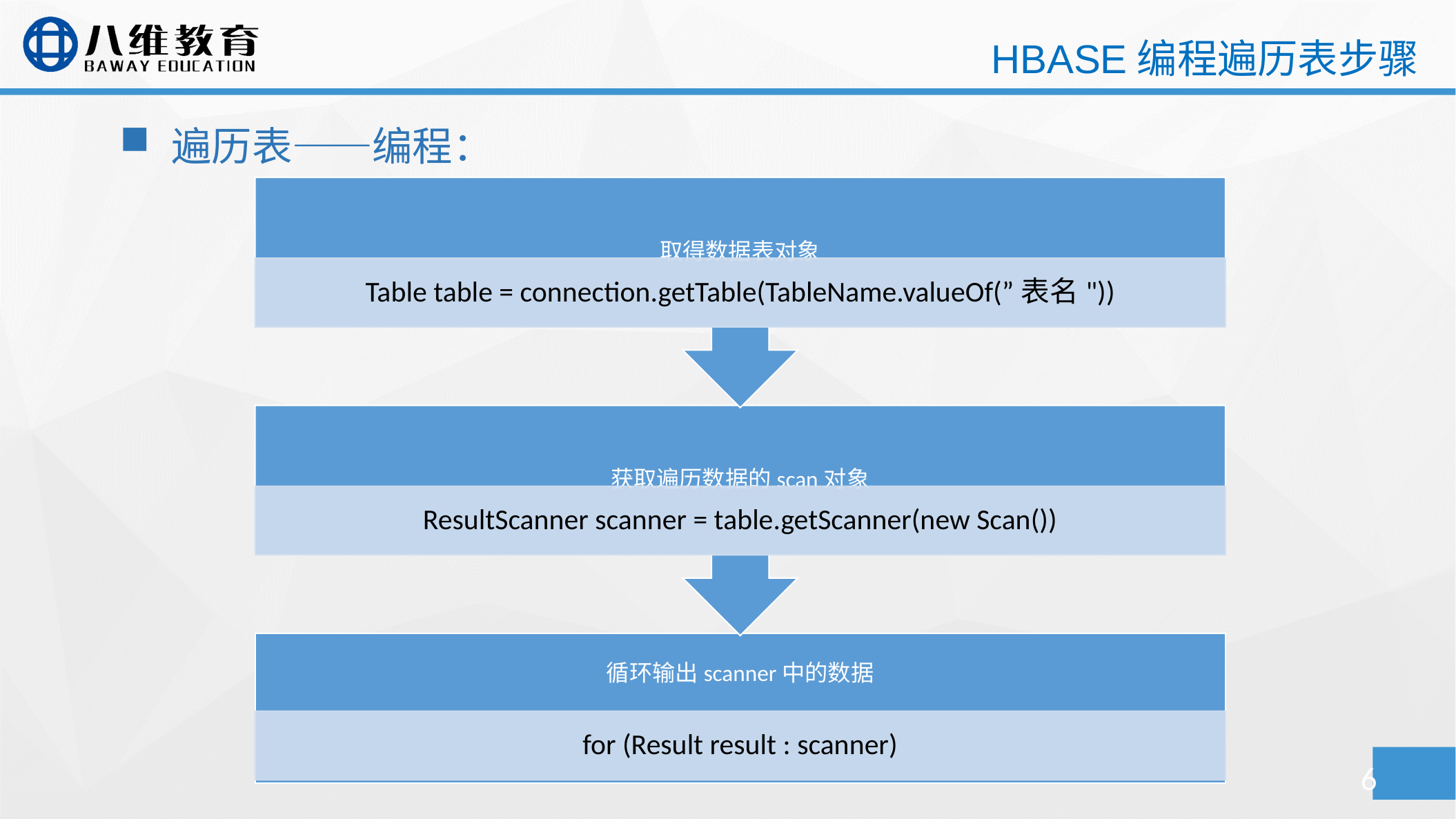

HBASE编程遍历表步骤
遍历表——编程：
循环输出scanner中的数据
for (Result result : scanner)
获取遍历数据的scan对象
ResultScanner scanner = table.getScanner(new Scan())
取得数据表对象
Table table = connection.getTable(TableName.valueOf(”表名"))